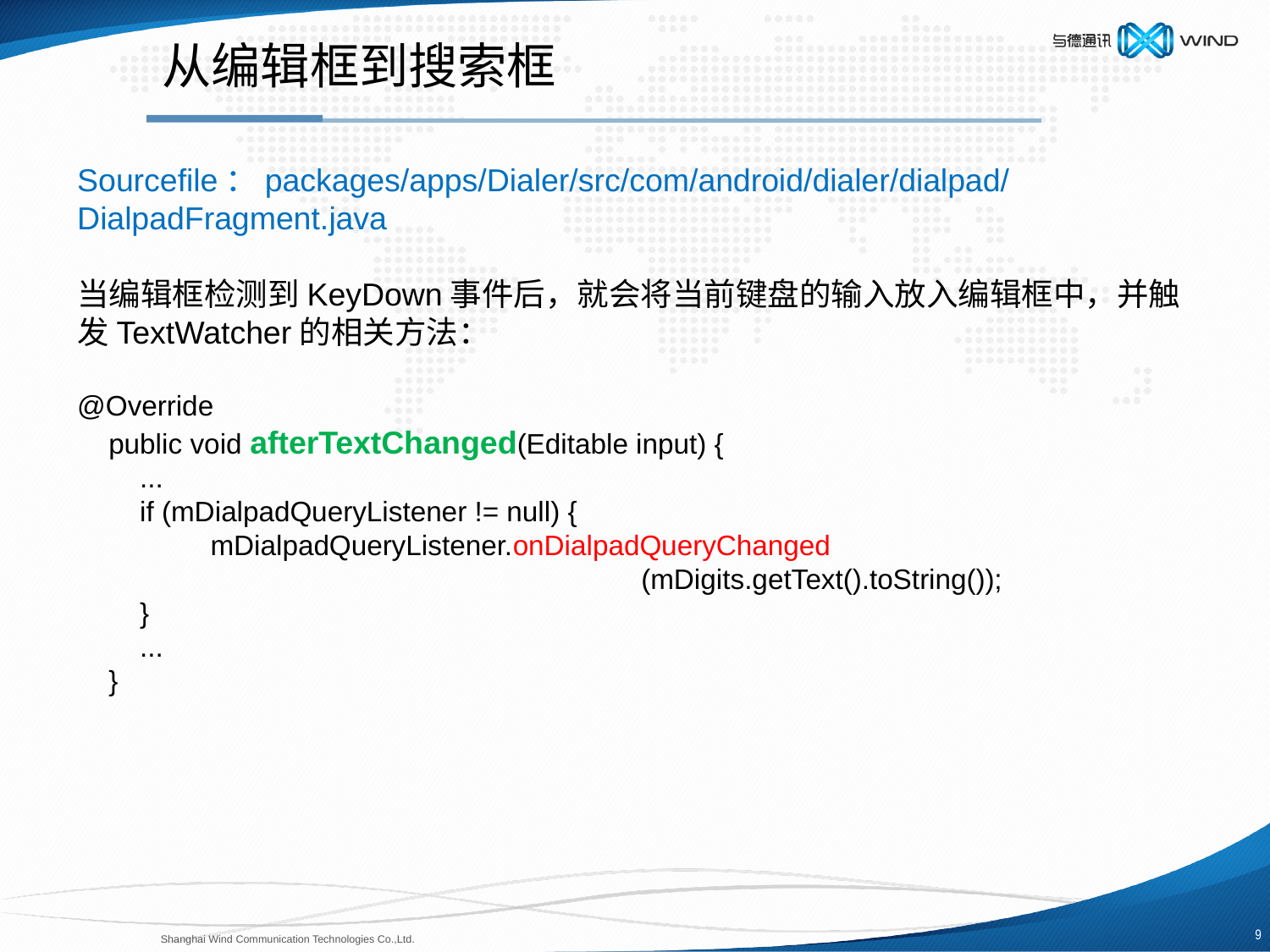

从编辑框到搜索框

Sourcefile：packages/apps/Dialer/src/com/android/dialer/dialpad/DialpadFragment.java

当编辑框检测到KeyDown事件后，就会将当前键盘的输入放入编辑框中，并触发TextWatcher的相关方法：

@Override
    public void afterTextChanged(Editable input) {
        ...
        if (mDialpadQueryListener != null) {
                 mDialpadQueryListener.onDialpadQueryChanged
                                                                        (mDigits.getText().toString());
        }
        ...
    }
9